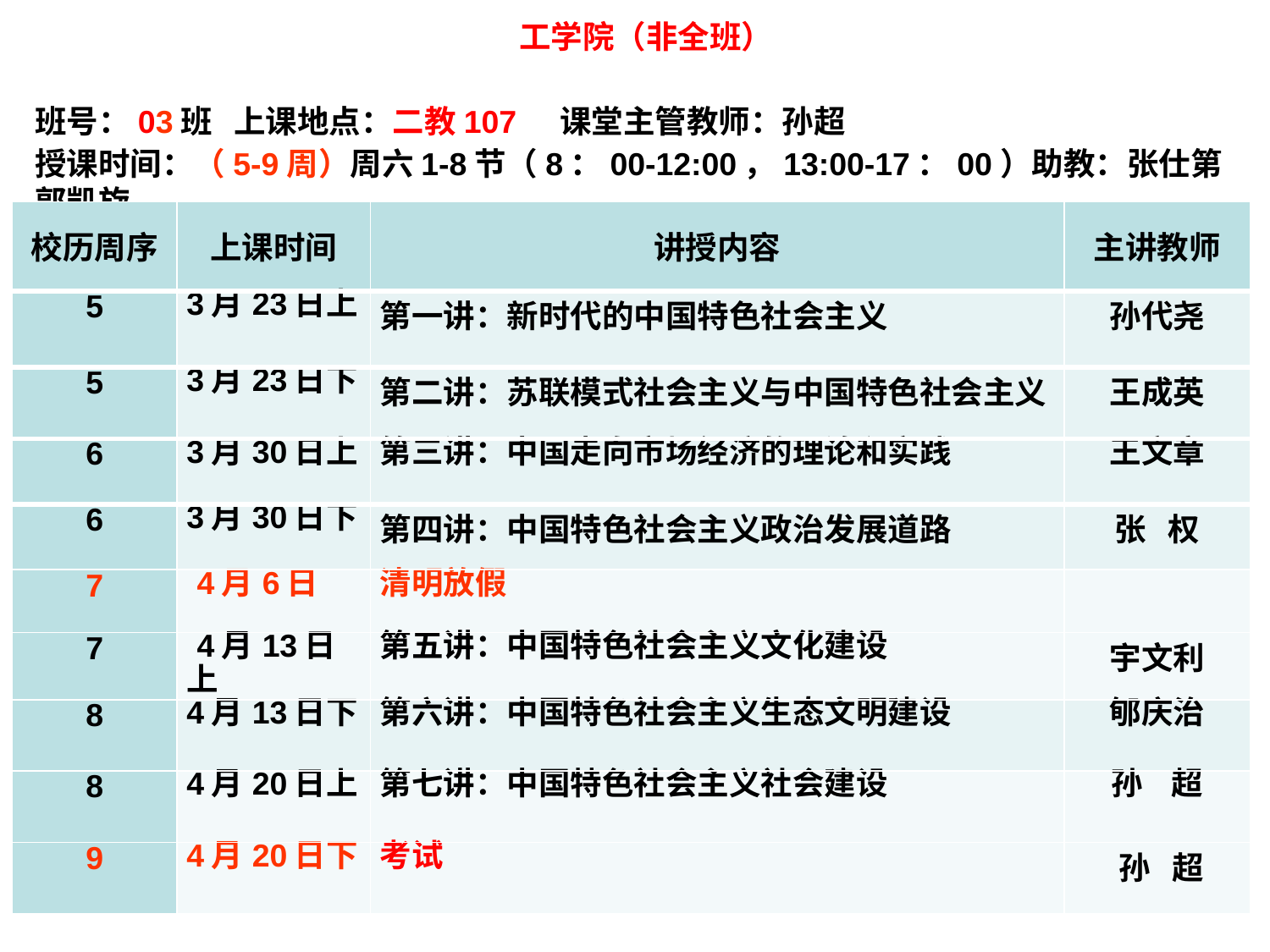

工学院（非全班）

班号：03班   上课地点：二教107    课堂主管教师：孙超
授课时间：（5-9周）周六1-8节（8：00-12:00，13:00-17：00）助教：张仕第 郭凯旋
| 校历周序 | 上课时间 | 讲授内容 | 主讲教师 |
| --- | --- | --- | --- |
| 5 | 3月23日上 | 第一讲：新时代的中国特色社会主义 | 孙代尧 |
| 5 | 3月23日下 | 第二讲：苏联模式社会主义与中国特色社会主义 | 王成英 |
| 6 | 3月30日上 | 第三讲：中国走向市场经济的理论和实践 | 王文章 |
| 6 | 3月30日下 | 第四讲：中国特色社会主义政治发展道路 | 张 权 |
| 7 | 4月6日 | 清明放假 |  |
| 7 | 4月13日上 | 第五讲：中国特色社会主义文化建设 | 宇文利 |
| 8 | 4月13日下 | 第六讲：中国特色社会主义生态文明建设 | 郇庆治 |
| 8 | 4月20日上 | 第七讲：中国特色社会主义社会建设 | 孙 超 |
| 9 | 4月20日下 | 考试 | 孙 超 |